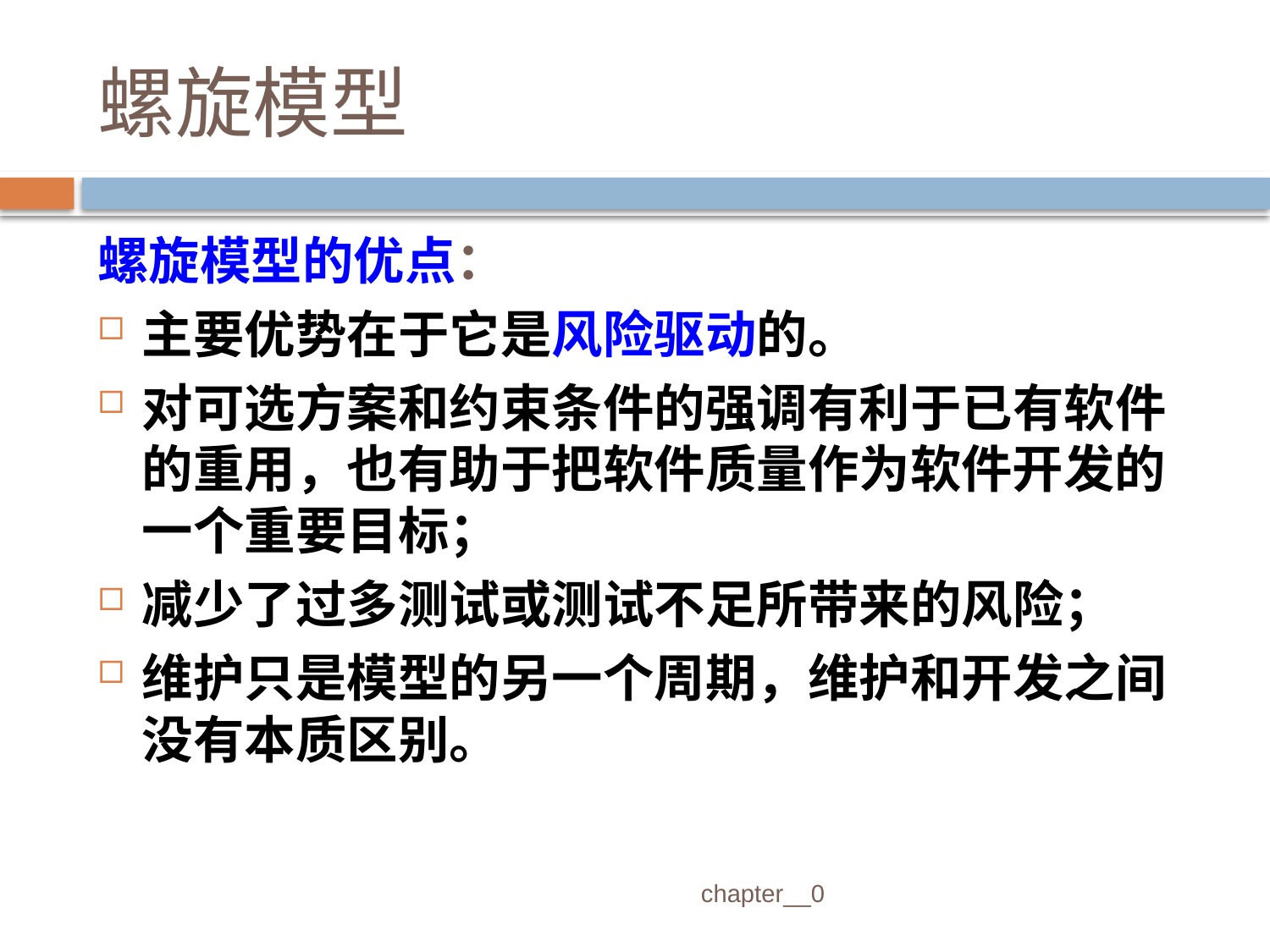

# 螺旋模型
71
螺旋模型的优点：
主要优势在于它是风险驱动的。
对可选方案和约束条件的强调有利于已有软件的重用，也有助于把软件质量作为软件开发的一个重要目标；
减少了过多测试或测试不足所带来的风险；
维护只是模型的另一个周期，维护和开发之间没有本质区别。

 chapter__0